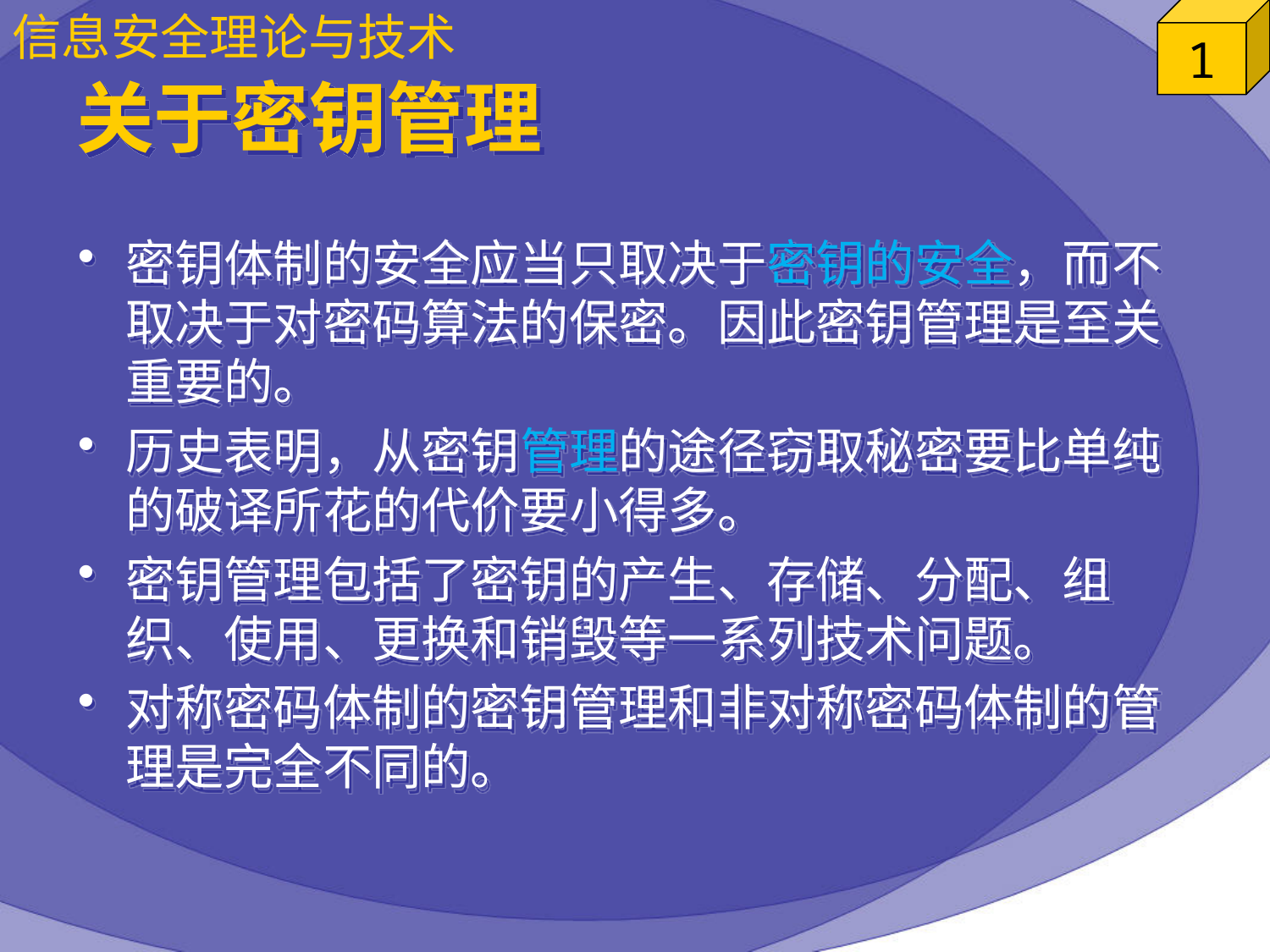

# 关于密钥管理
密钥体制的安全应当只取决于密钥的安全，而不取决于对密码算法的保密。因此密钥管理是至关重要的。
历史表明，从密钥管理的途径窃取秘密要比单纯的破译所花的代价要小得多。
密钥管理包括了密钥的产生、存储、分配、组织、使用、更换和销毁等一系列技术问题。
对称密码体制的密钥管理和非对称密码体制的管理是完全不同的。